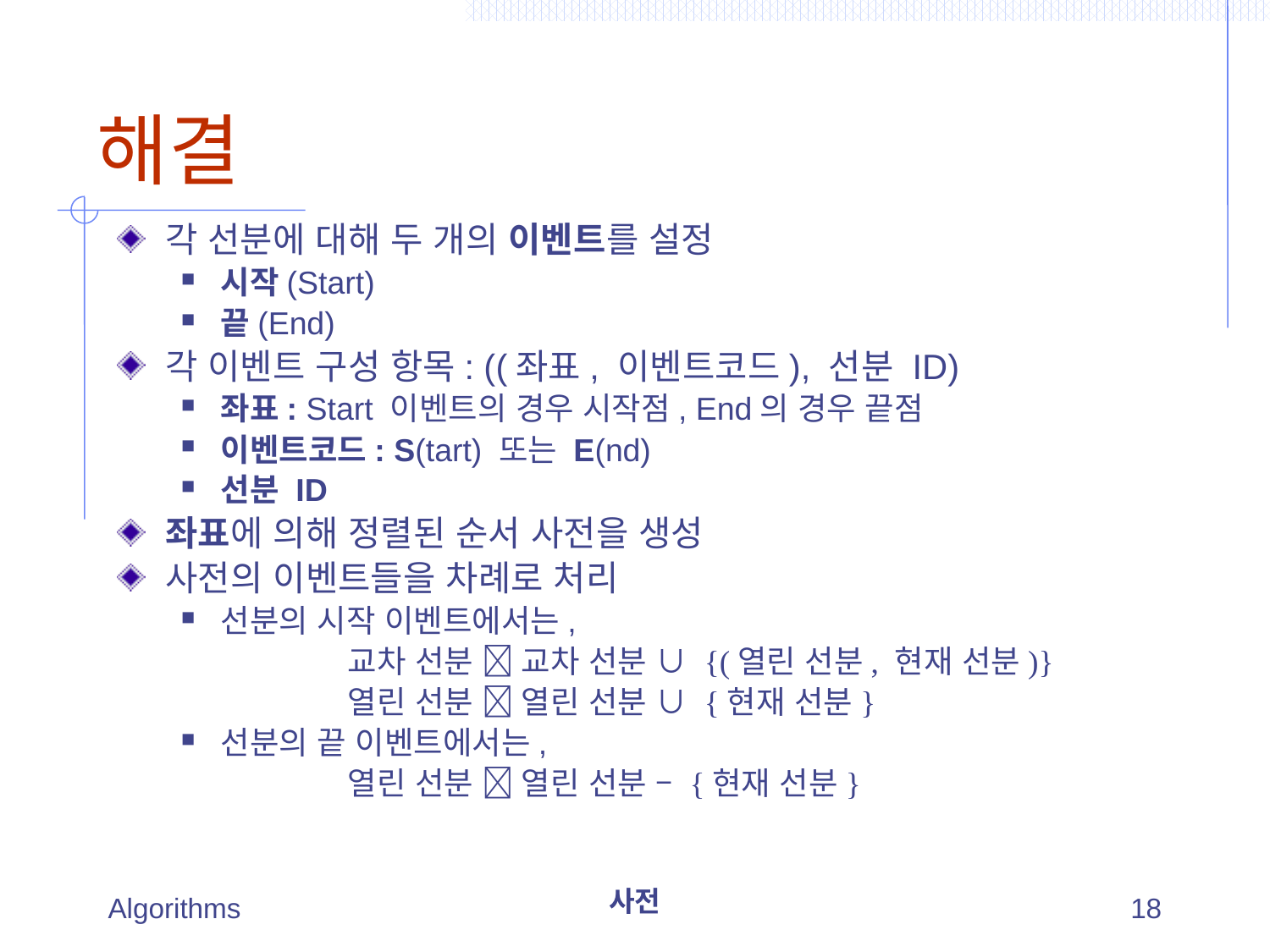

# 해결
각 선분에 대해 두 개의 이벤트를 설정
시작(Start)
끝(End)
각 이벤트 구성 항목: ((좌표, 이벤트코드), 선분 ID)
좌표: Start 이벤트의 경우 시작점, End의 경우 끝점
이벤트코드: S(tart) 또는 E(nd)
선분 ID
좌표에 의해 정렬된 순서 사전을 생성
사전의 이벤트들을 차례로 처리
선분의 시작 이벤트에서는,
		교차 선분 ← 교차 선분 ∪ {(열린 선분, 현재 선분)}
		열린 선분 ← 열린 선분 ∪ {현재 선분}
선분의 끝 이벤트에서는,
		열린 선분 ← 열린 선분 – {현재 선분}
Algorithms
사전
18